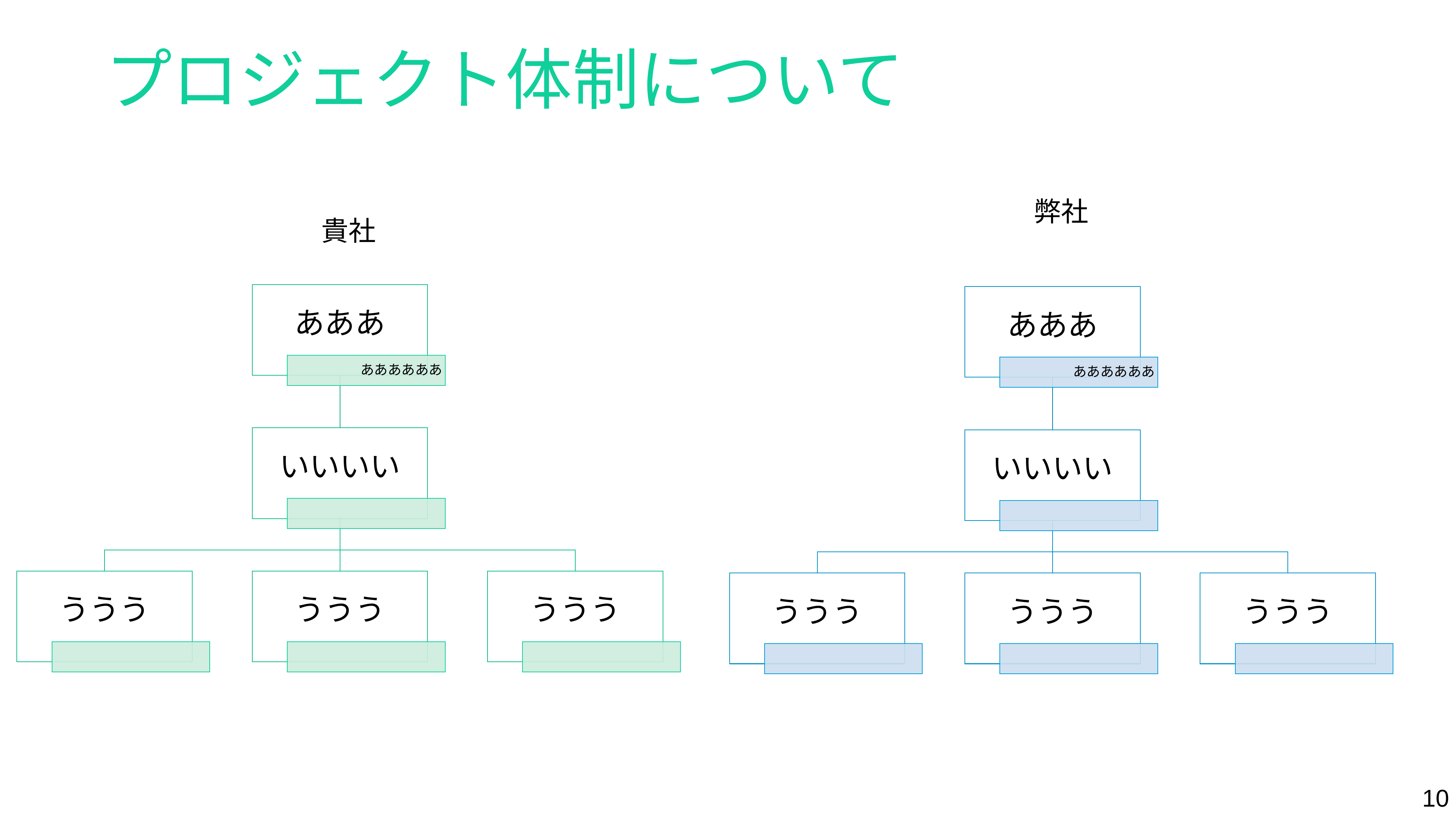

# プロジェクト体制について
あああ
ああああああ
いいいい

ううう

ううう

ううう

あああ
ああああああ
いいいい

ううう

ううう

ううう

弊社
貴社
10